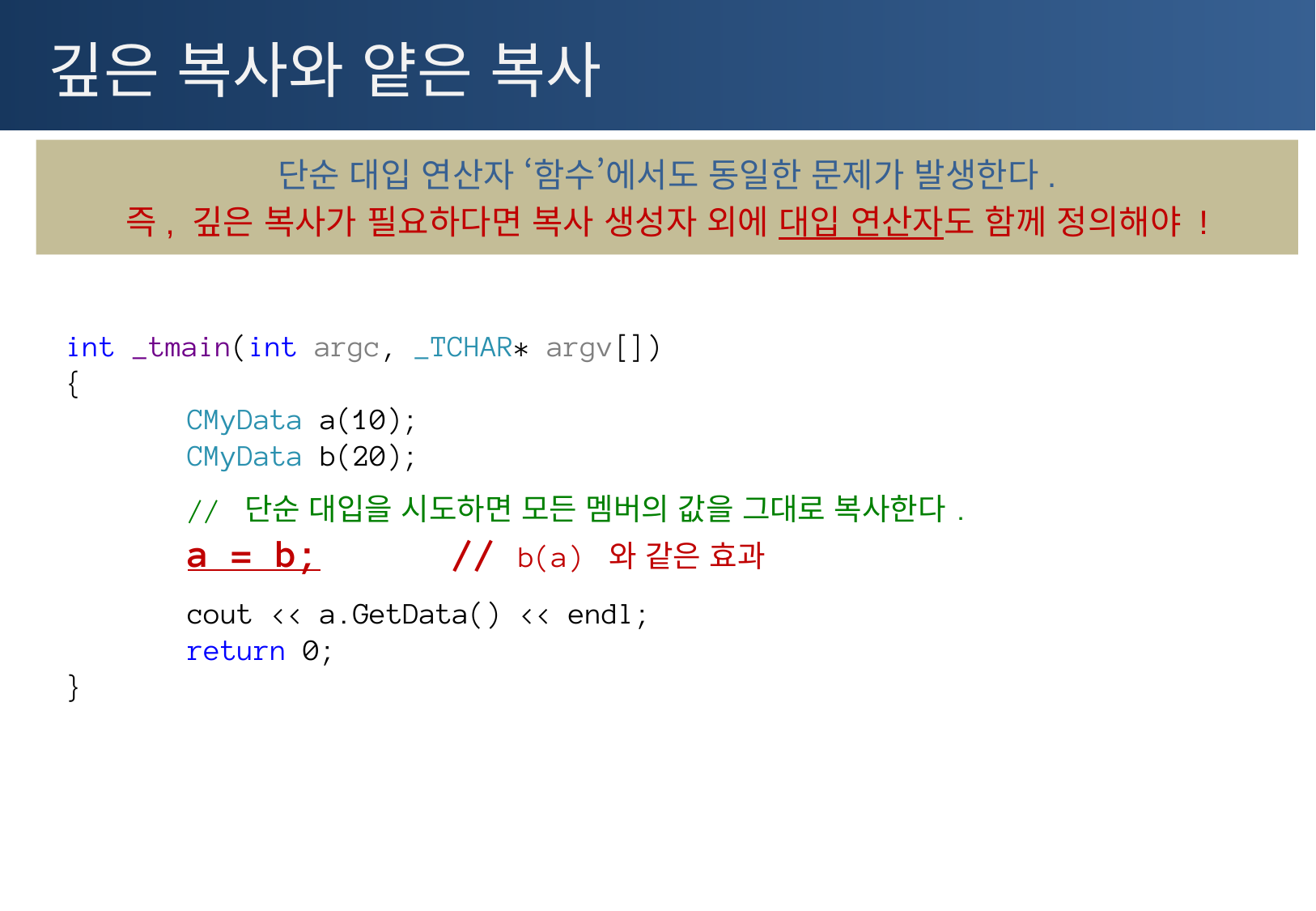

# 깊은 복사와 얕은 복사
단순 대입 연산자 ‘함수’에서도 동일한 문제가 발생한다.
즉, 깊은 복사가 필요하다면 복사 생성자 외에 대입 연산자도 함께 정의해야 !
int _tmain(int argc, _TCHAR* argv[])
{
	CMyData a(10);
	CMyData b(20);

	// 단순 대입을 시도하면 모든 멤버의 값을 그대로 복사한다.
	a = b;      // b(a) 와 같은 효과

	cout << a.GetData() << endl;
	return 0;
}